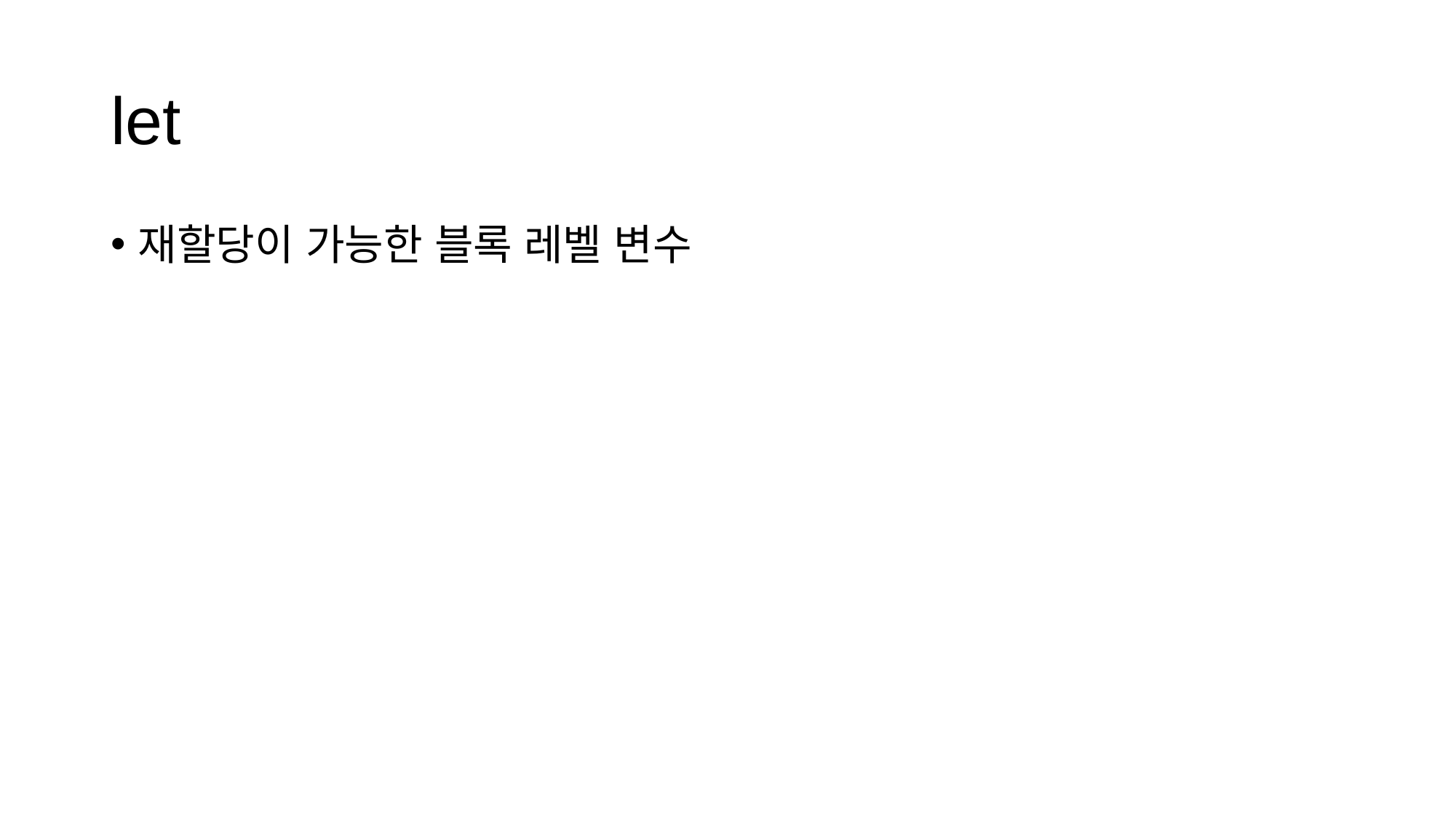

# let
재할당이 가능한 블록 레벨 변수